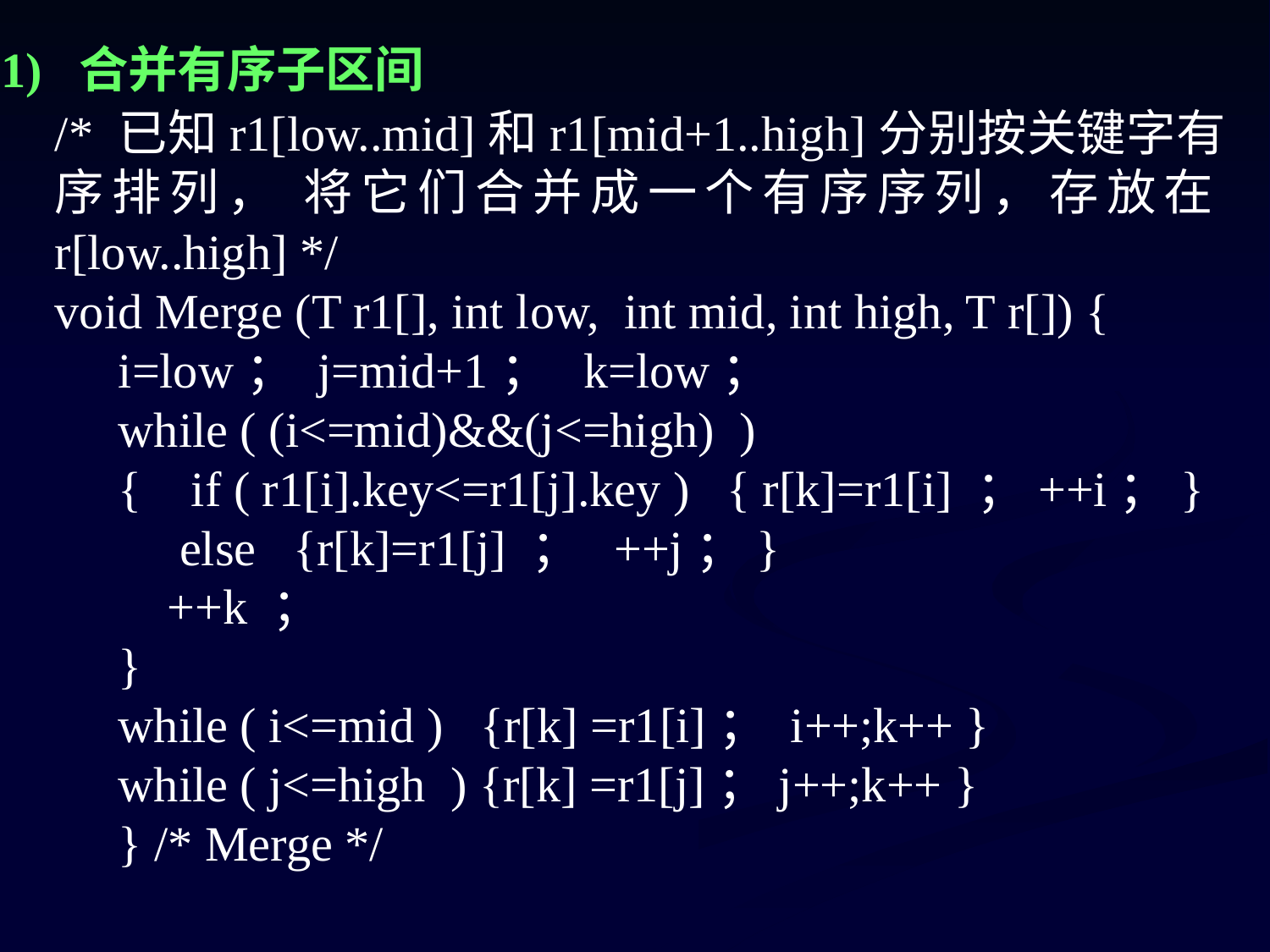

1)  合并有序子区间
/* 已知r1[low..mid]和r1[mid+1..high]分别按关键字有序排列， 将它们合并成一个有序序列，存放在r[low..high] */
void Merge (T r1[], int low,  int mid, int high, T r[]) {
i=low； j=mid+1；  k=low；
while ( (i<=mid)&&(j<=high)  )
{    if ( r1[i].key<=r1[j].key )   { r[k]=r1[i] ；++i；}
     else   {r[k]=r1[j] ；  ++j；}
    ++k ；
}
while ( i<=mid )   {r[k] =r1[i]； i++;k++ }
while ( j<=high  ) {r[k] =r1[j]；j++;k++ }
} /* Merge */